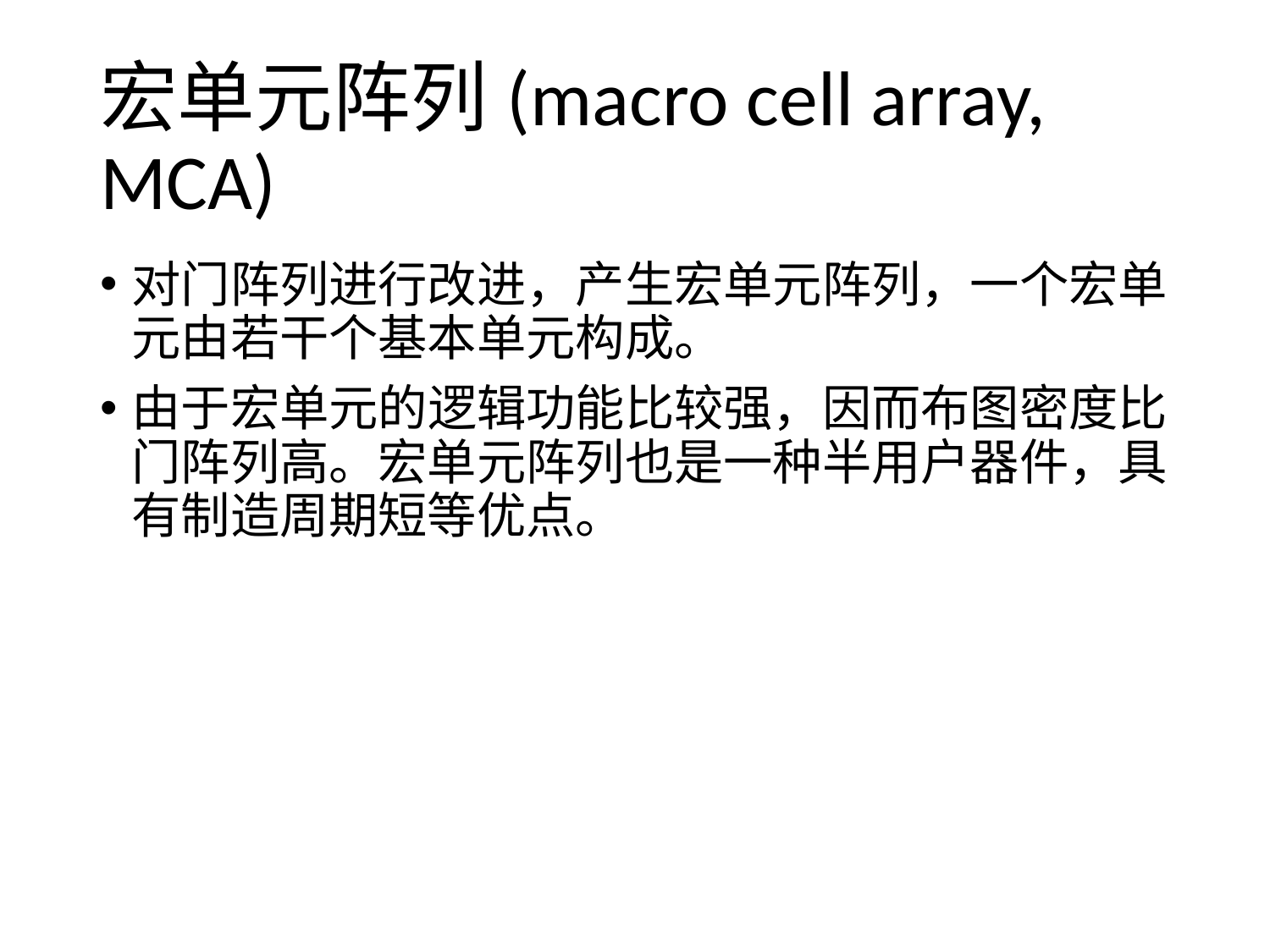

# 宏单元阵列(macro cell array, MCA)
对门阵列进行改进，产生宏单元阵列，一个宏单元由若干个基本单元构成。
由于宏单元的逻辑功能比较强，因而布图密度比门阵列高。宏单元阵列也是一种半用户器件，具有制造周期短等优点。